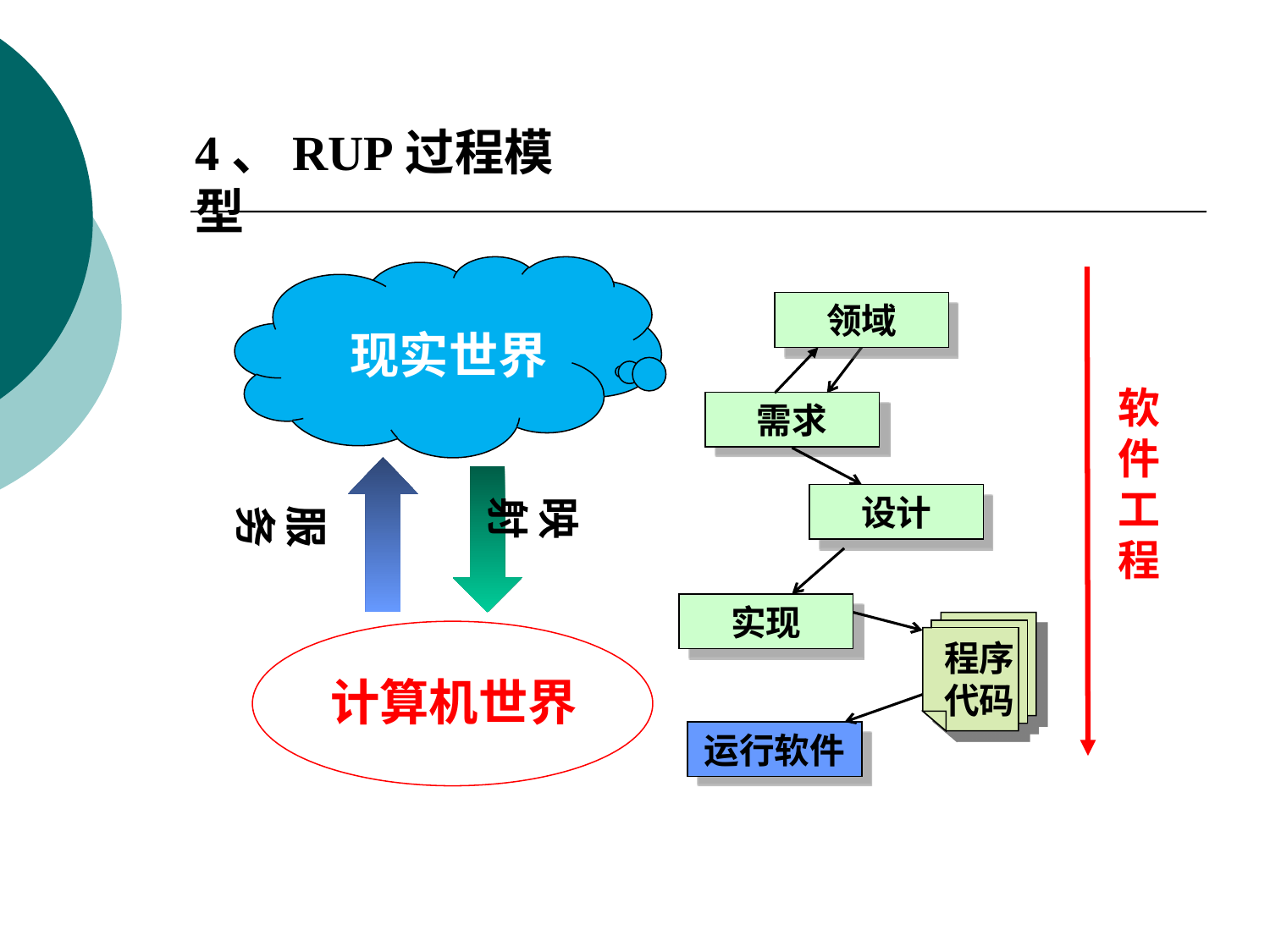

4、RUP过程模型

领域
现实世界

软件工程
需求

映射
设计
服务

实现

程序代码
计算机世界

运行软件